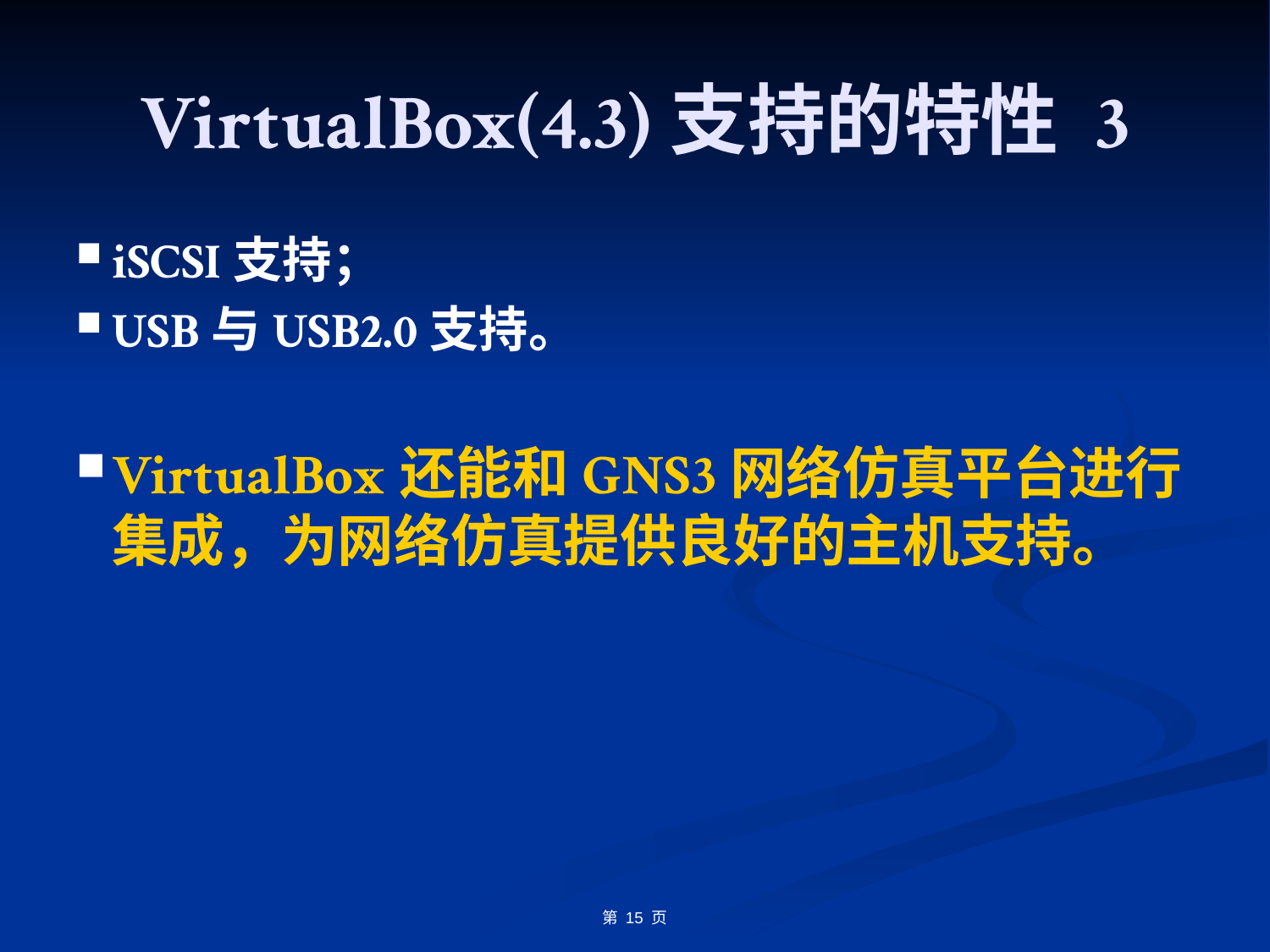

# VirtualBox(4.3)支持的特性 3
iSCSI支持；
USB与USB2.0支持。

VirtualBox还能和GNS3网络仿真平台进行集成，为网络仿真提供良好的主机支持。

第 15 页